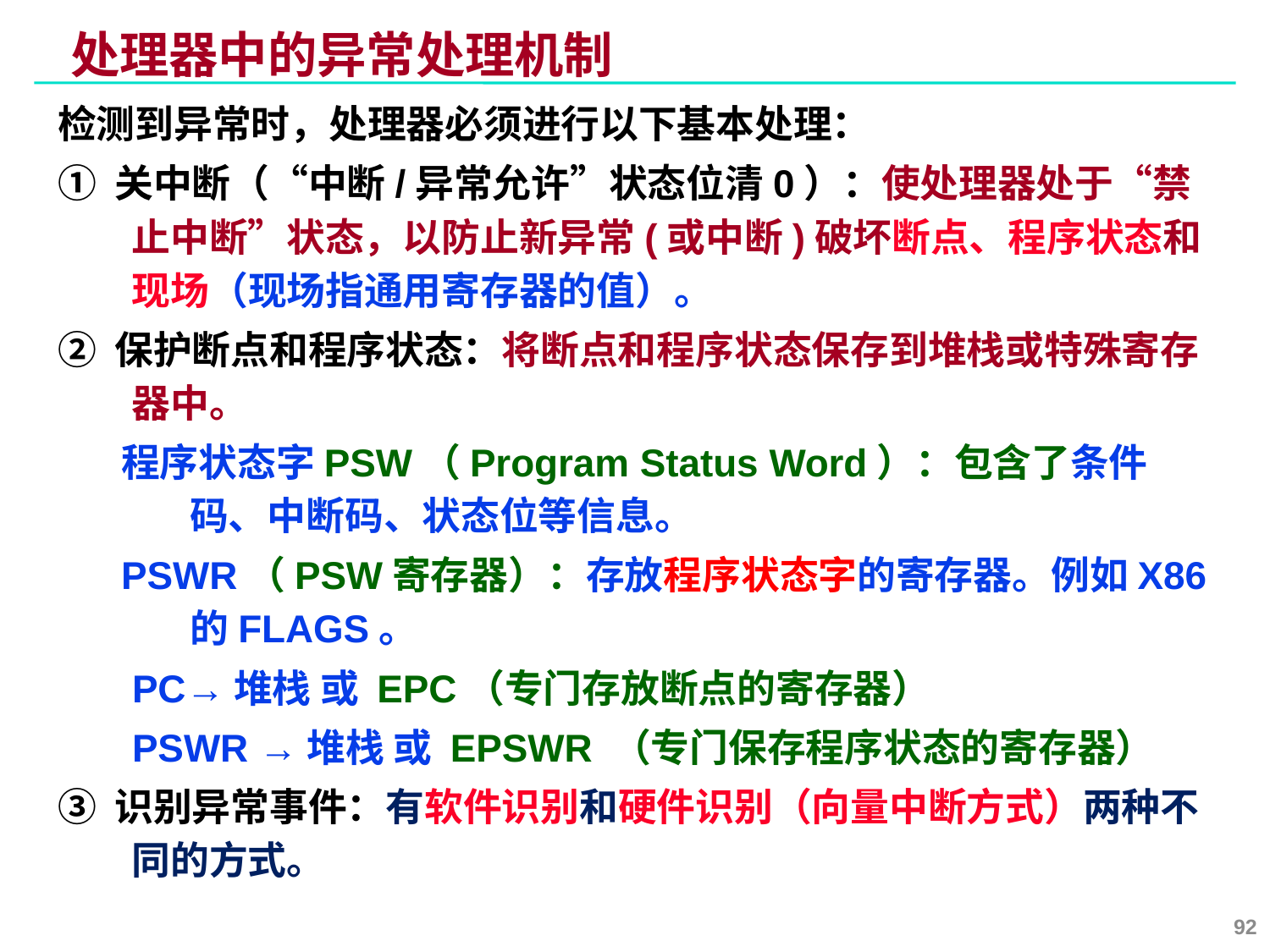

# 处理器中的异常处理机制
检测到异常时，处理器必须进行以下基本处理：
① 关中断（“中断/异常允许”状态位清0）：使处理器处于“禁止中断”状态，以防止新异常(或中断)破坏断点、程序状态和现场（现场指通用寄存器的值）。
② 保护断点和程序状态：将断点和程序状态保存到堆栈或特殊寄存器中。
程序状态字PSW（Program Status Word）：包含了条件码、中断码、状态位等信息。
PSWR（PSW寄存器）：存放程序状态字的寄存器。例如X86的FLAGS。
 PC→堆栈 或 EPC（专门存放断点的寄存器）
 PSWR →堆栈 或 EPSWR （专门保存程序状态的寄存器）
③ 识别异常事件：有软件识别和硬件识别（向量中断方式）两种不同的方式。
92